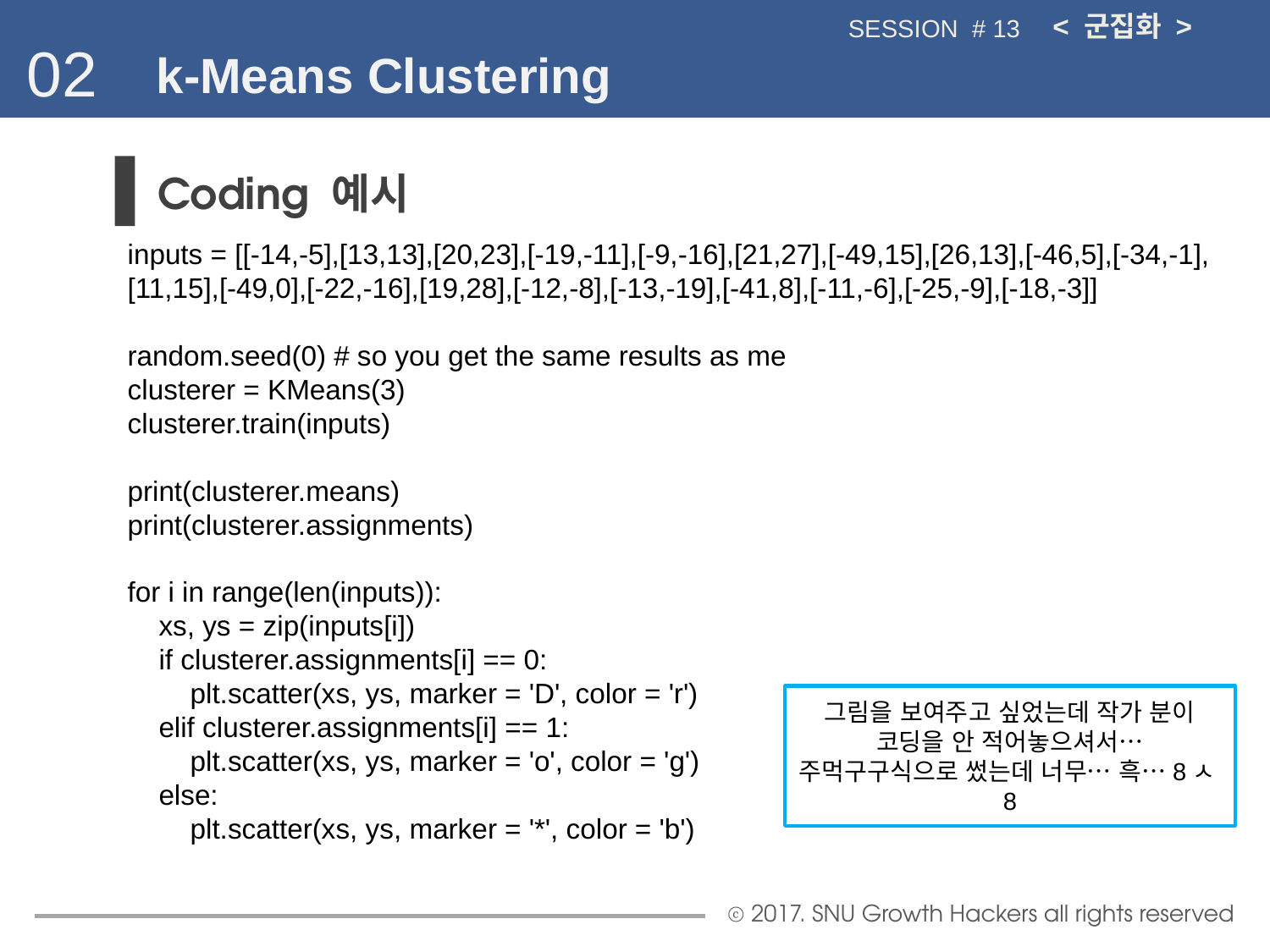

< 군집화 >
SESSION  # 13
02
k-Means Clustering

Coding 예시
inputs = [[-14,-5],[13,13],[20,23],[-19,-11],[-9,-16],[21,27],[-49,15],[26,13],[-46,5],[-34,-1],[11,15],[-49,0],[-22,-16],[19,28],[-12,-8],[-13,-19],[-41,8],[-11,-6],[-25,-9],[-18,-3]]

random.seed(0) # so you get the same results as me
clusterer = KMeans(3)
clusterer.train(inputs)

print(clusterer.means)
print(clusterer.assignments)

for i in range(len(inputs)):
    xs, ys = zip(inputs[i])
    if clusterer.assignments[i] == 0:
        plt.scatter(xs, ys, marker = 'D', color = 'r')
    elif clusterer.assignments[i] == 1:
        plt.scatter(xs, ys, marker = 'o', color = 'g')
    else:
        plt.scatter(xs, ys, marker = '*', color = 'b')

그림을 보여주고 싶었는데 작가 분이 코딩을 안 적어놓으셔서… 주먹구구식으로 썼는데 너무… 흑…8ㅅ8
ⓒ 2017. SNU Growth Hackers all rights reserved